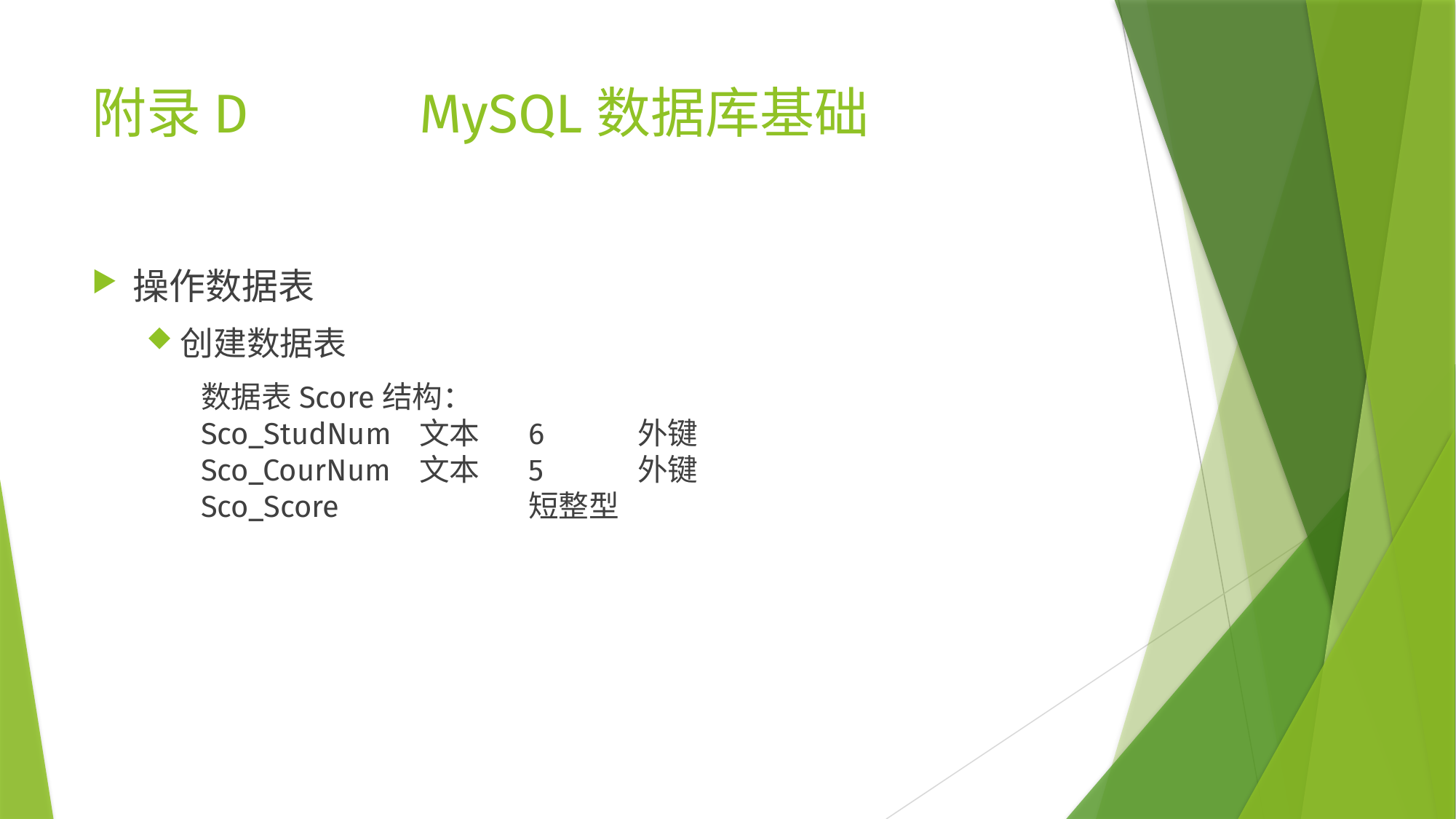

# 附录D		MySQL数据库基础
操作数据表
创建数据表
数据表Score结构：
Sco_StudNum	文本	6	外键
Sco_CourNum	文本	5	外键
Sco_Score		短整型